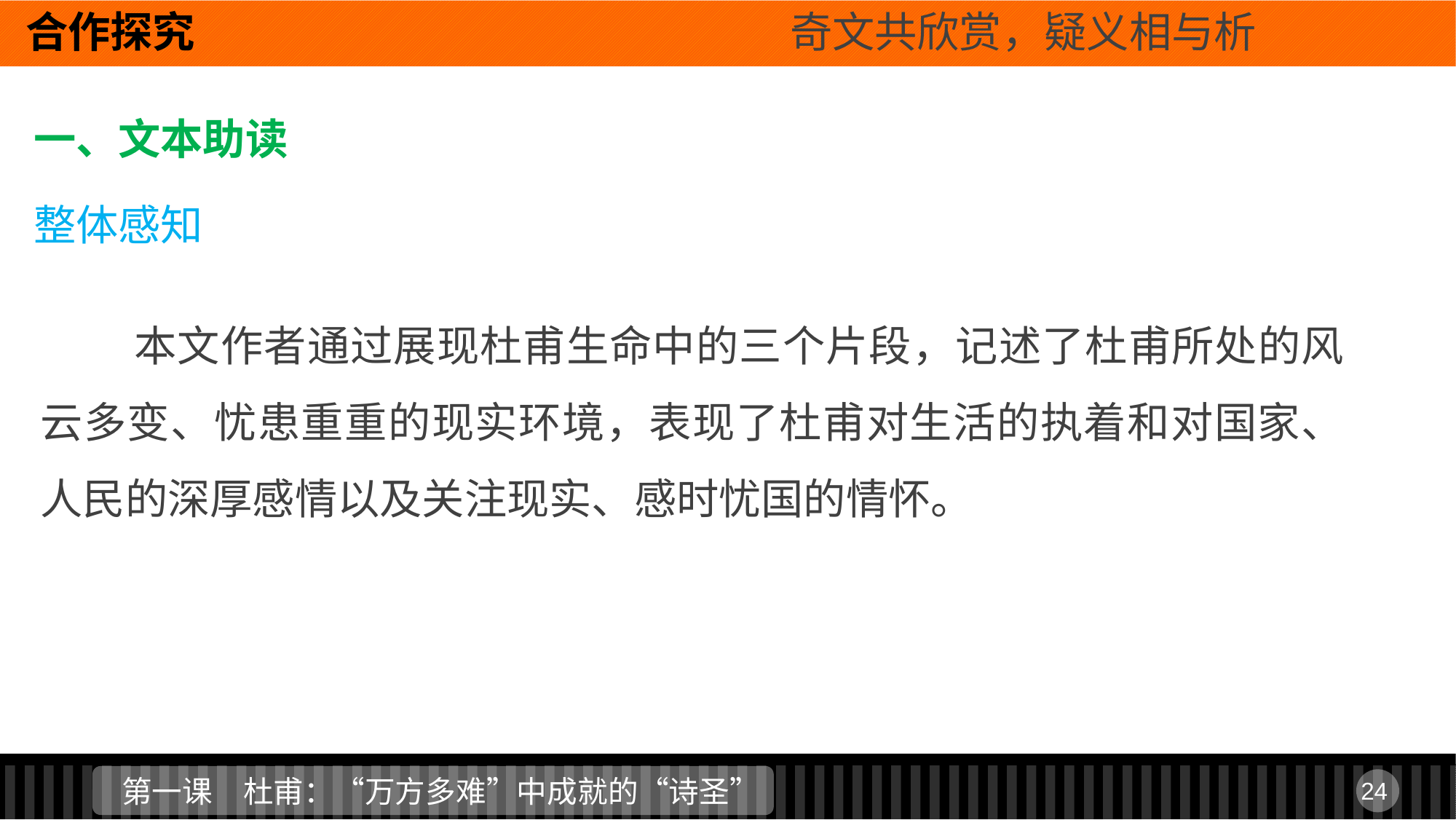

合作探究        					奇文共欣赏，疑义相与析

一、文本助读
整体感知
        本文作者通过展现杜甫生命中的三个片段，记述了杜甫所处的风云多变、忧患重重的现实环境，表现了杜甫对生活的执着和对国家、人民的深厚感情以及关注现实、感时忧国的情怀。